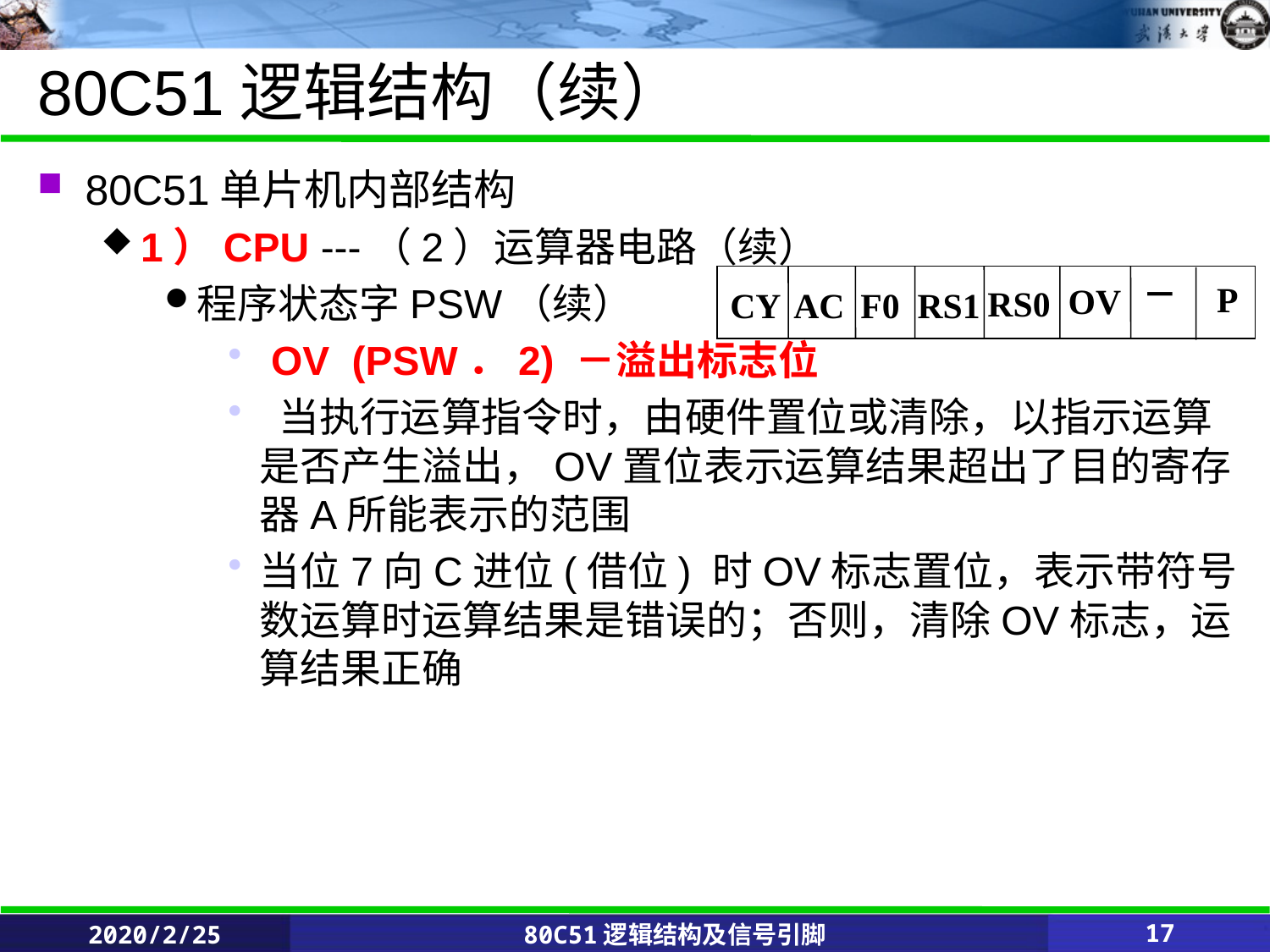

# 80C51逻辑结构（续）
80C51单片机内部结构
1）CPU ---（2）运算器电路（续）
程序状态字PSW（续）
 OV  (PSW．2) －溢出标志位
 当执行运算指令时，由硬件置位或清除，以指示运算是否产生溢出，OV置位表示运算结果超出了目的寄存器A所能表示的范围
当位7向C进位(借位) 时OV标志置位，表示带符号数运算时运算结果是错误的；否则，清除OV标志，运算结果正确

－

P
OV
RS0
CY
AC
F0
RS1
2020/2/25
80C51逻辑结构及信号引脚
17